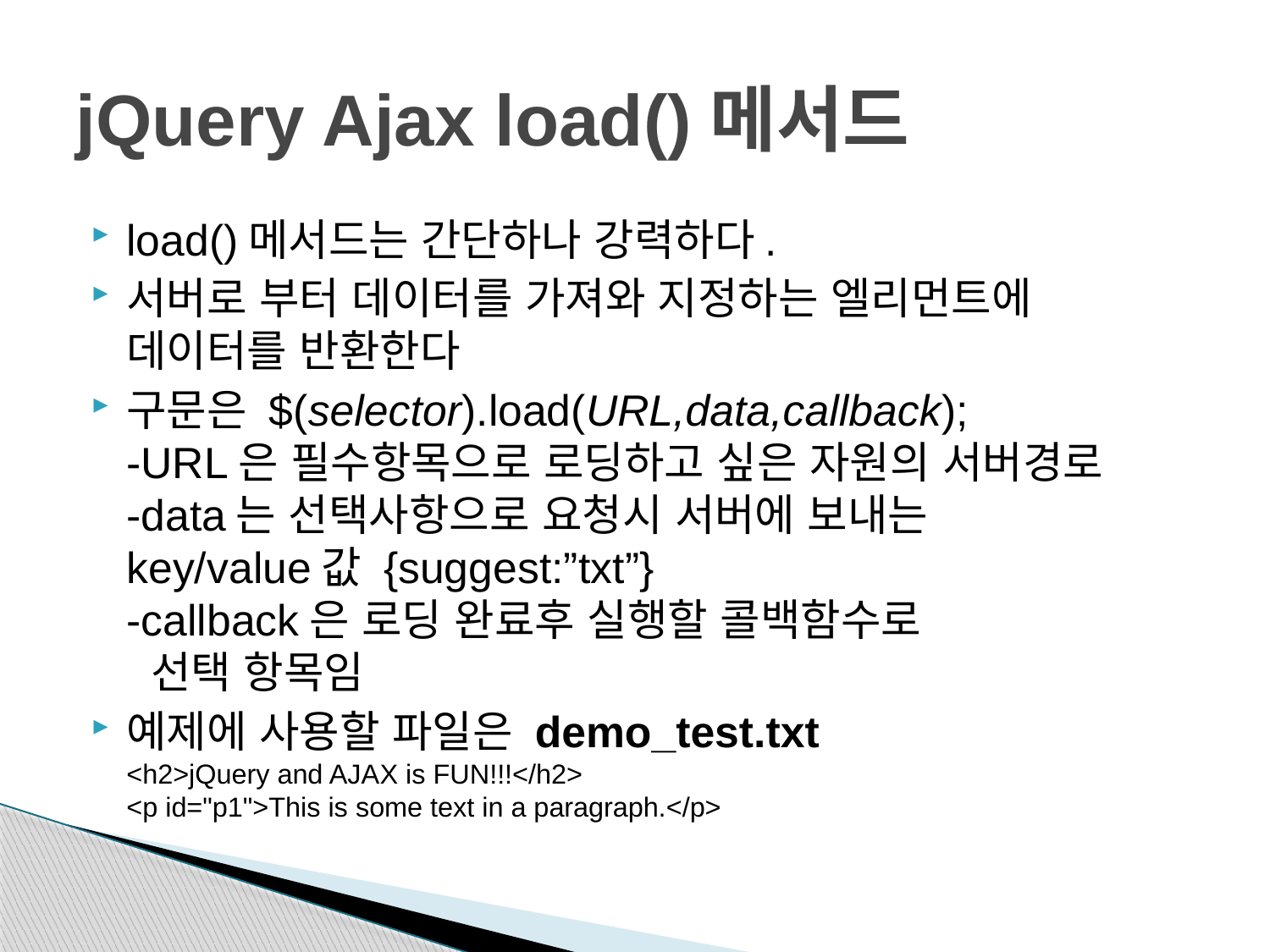

# jQuery Ajax load()메서드
load()메서드는 간단하나 강력하다.
서버로 부터 데이터를 가져와 지정하는 엘리먼트에 데이터를 반환한다
구문은 $(selector).load(URL,data,callback);
-URL은 필수항목으로 로딩하고 싶은 자원의 서버경로
-data는 선택사항으로 요청시 서버에 보내는
key/value값 {suggest:”txt”}
-callback은 로딩 완료후 실행할 콜백함수로
  선택 항목임
예제에 사용할 파일은 demo_test.txt
<h2>jQuery and AJAX is FUN!!!</h2>
<p id="p1">This is some text in a paragraph.</p>